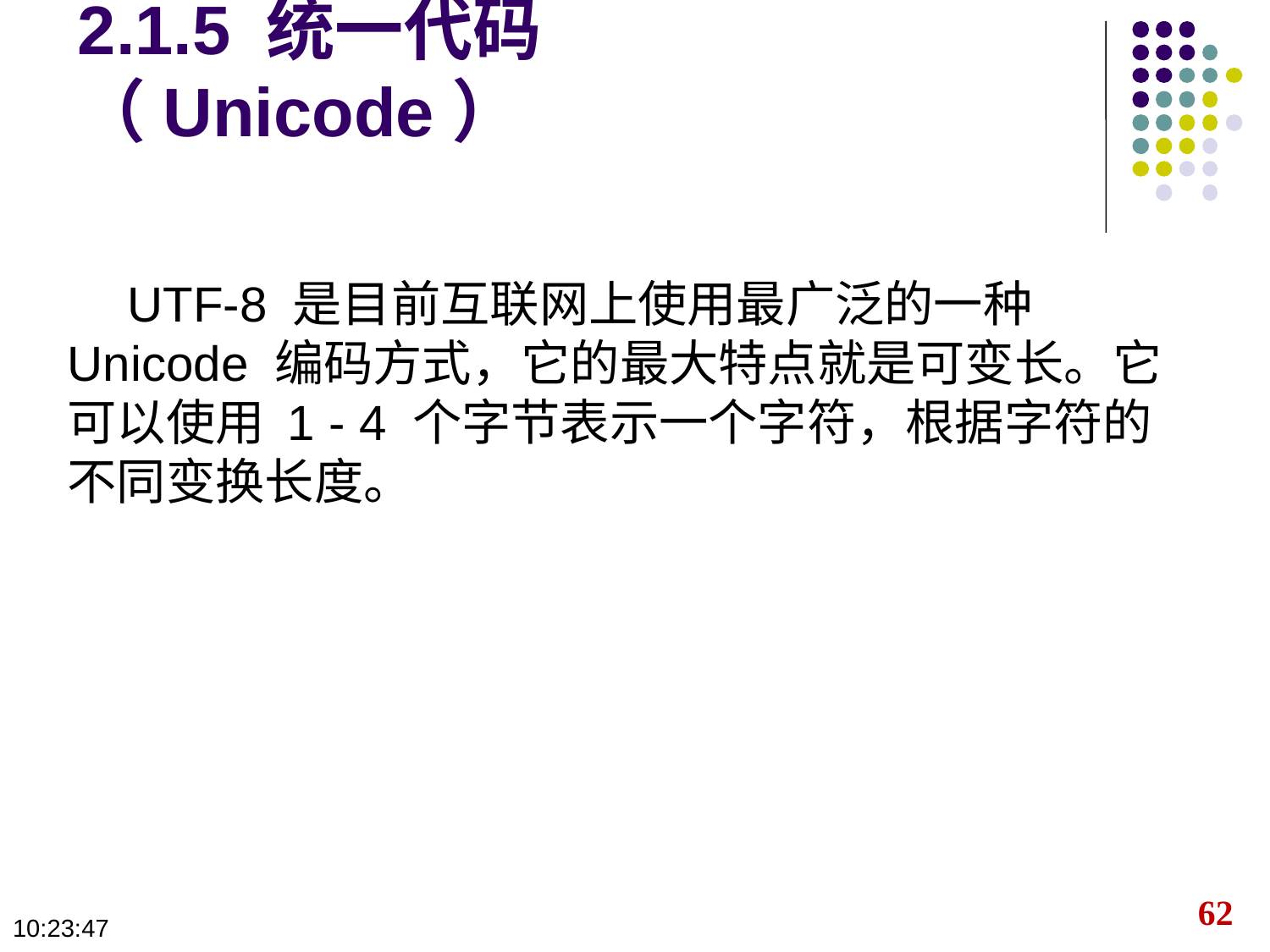

# 2.1.5 统一代码（Unicode）
 UTF-8 是目前互联网上使用最广泛的一种 Unicode 编码方式，它的最大特点就是可变长。它可以使用 1 - 4 个字节表示一个字符，根据字符的不同变换长度。
62
10:23:47